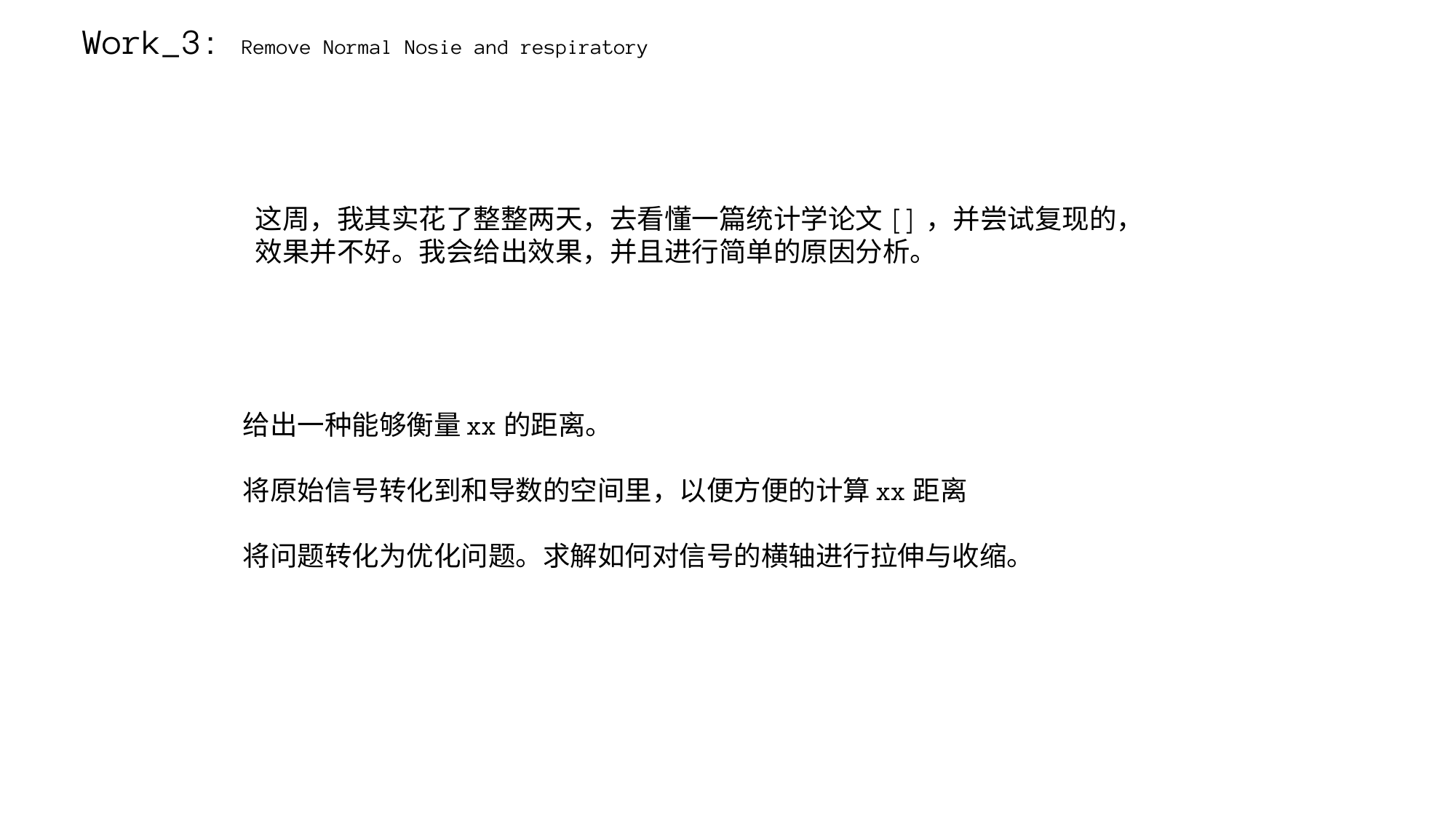

Work_3: Remove Normal Nosie and respiratory
这周，我其实花了整整两天，去看懂一篇统计学论文[]，并尝试复现的，效果并不好。我会给出效果，并且进行简单的原因分析。
给出一种能够衡量xx的距离。

将原始信号转化到和导数的空间里，以便方便的计算xx距离

将问题转化为优化问题。求解如何对信号的横轴进行拉伸与收缩。